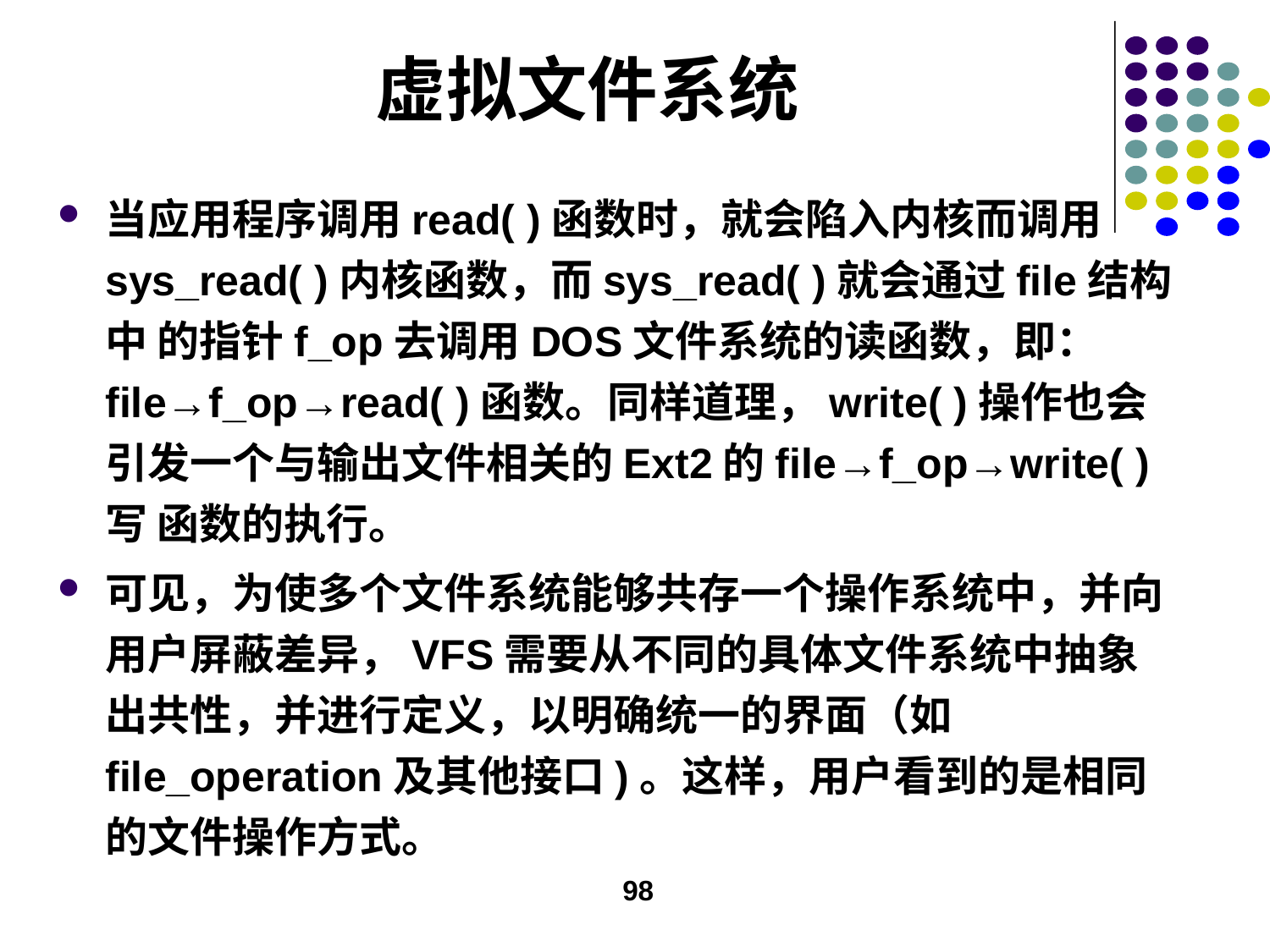

# 虚拟文件系统
当应用程序调用read( )函数时，就会陷入内核而调用 sys_read( )内核函数，而sys_read( )就会通过file结构中 的指针f_op去调用DOS文件系统的读函数，即： file→f_op→read( )函数。同样道理，write( )操作也会 引发一个与输出文件相关的Ext2的file→f_op→write( )写 函数的执行。
可见，为使多个文件系统能够共存一个操作系统中，并向用户屏蔽差异，VFS需要从不同的具体文件系统中抽象出共性，并进行定义，以明确统一的界面（如file_operation及其他接口)。这样，用户看到的是相同的文件操作方式。
98